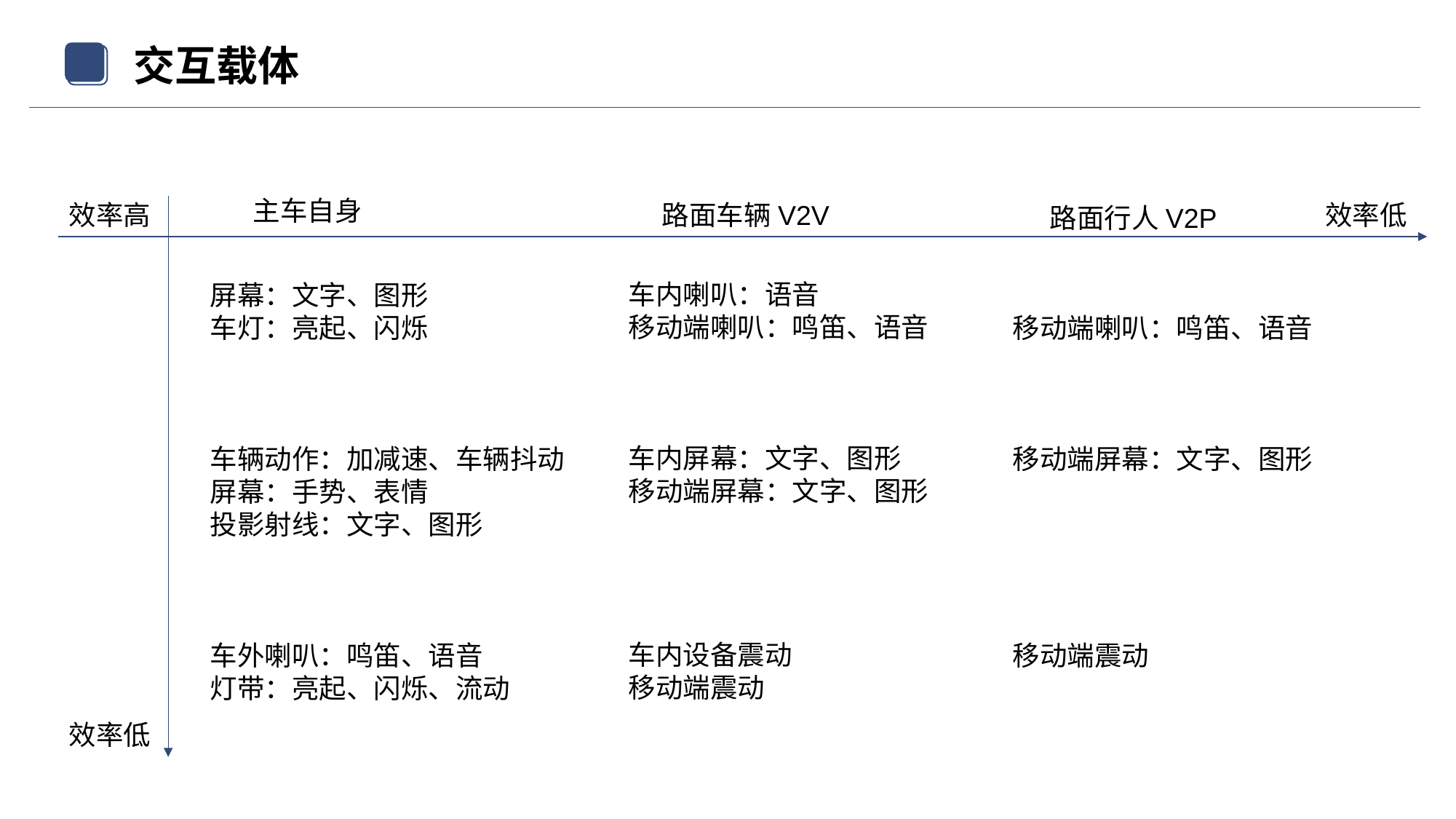

交互载体
主车自身
效率高
路面车辆V2V
效率低
路面行人V2P
车内喇叭：语音
移动端喇叭：鸣笛、语音

车内屏幕：文字、图形
移动端屏幕：文字、图形

车内设备震动
移动端震动
屏幕：文字、图形
车灯：亮起、闪烁

车辆动作：加减速、车辆抖动
屏幕：手势、表情
投影射线：文字、图形

车外喇叭：鸣笛、语音
灯带：亮起、闪烁、流动
移动端喇叭：鸣笛、语音

移动端屏幕：文字、图形

移动端震动
效率低